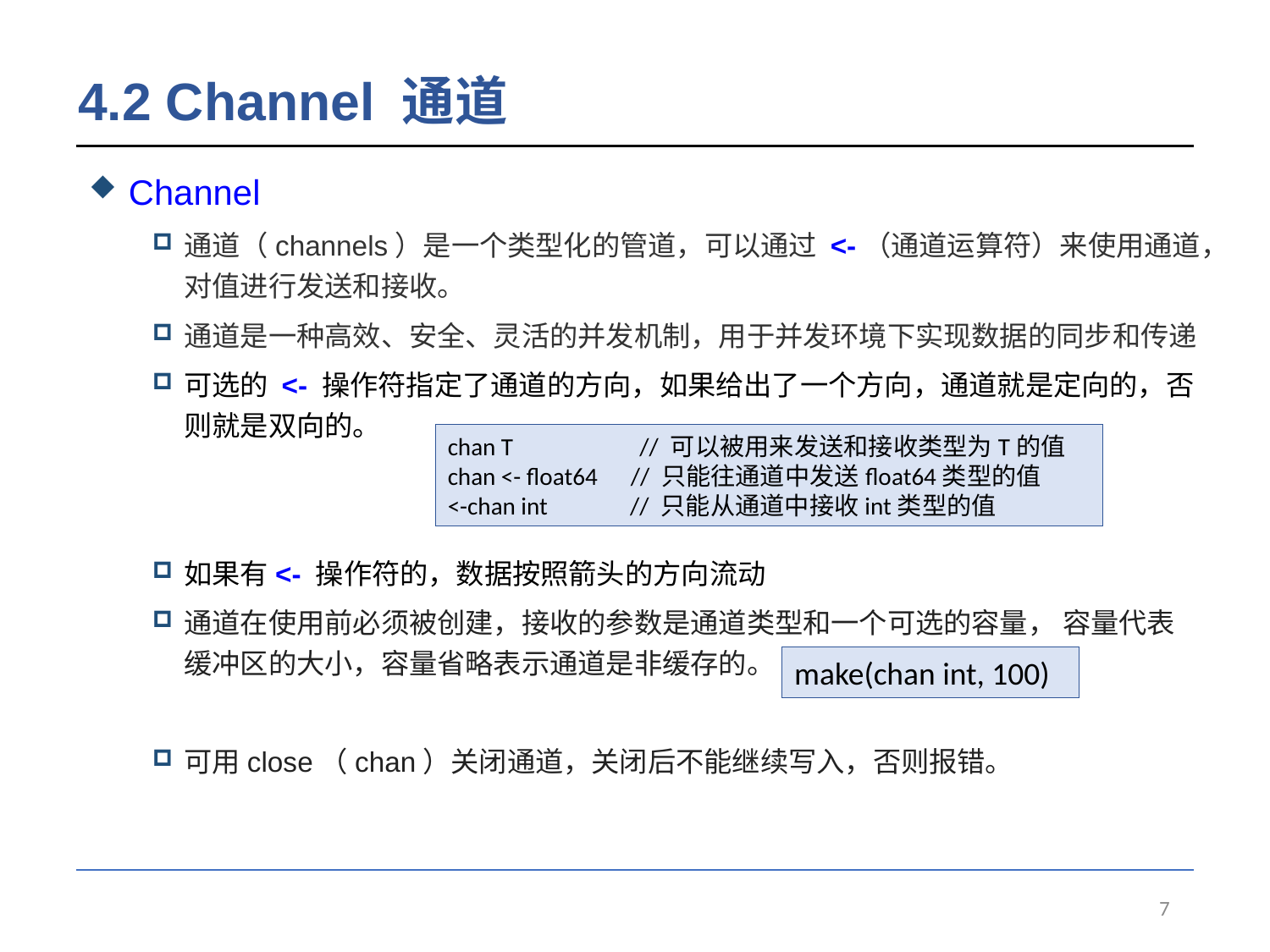

# 4.2 Channel 通道
Channel
通道（channels）是一个类型化的管道，可以通过 <-（通道运算符）来使用通道，对值进行发送和接收。
通道是一种高效、安全、灵活的并发机制，用于并发环境下实现数据的同步和传递
可选的 <- 操作符指定了通道的方向，如果给出了一个方向，通道就是定向的，否则就是双向的。

如果有<- 操作符的，数据按照箭头的方向流动
通道在使用前必须被创建，接收的参数是通道类型和一个可选的容量， 容量代表缓冲区的大小，容量省略表示通道是非缓存的。

可用close（chan）关闭通道，关闭后不能继续写入，否则报错。

chan T                       // 可以被用来发送和接收类型为T的值
chan <- float64      // 只能往通道中发送float64类型的值
<-chan int               // 只能从通道中接收int类型的值
make(chan int, 100)

7